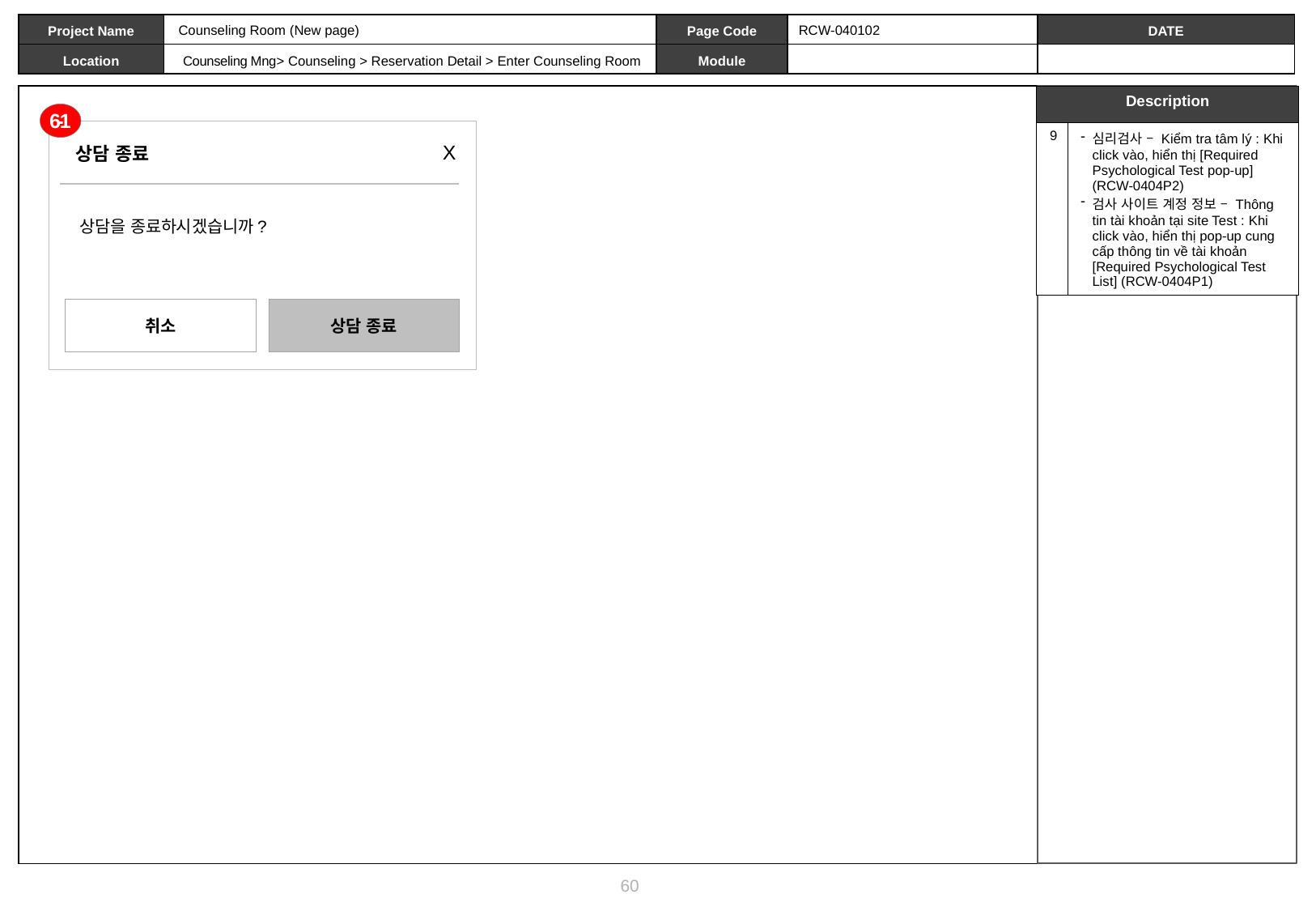

Counseling Room (New page)
RCW-040102
Counseling Mng> Counseling > Reservation Detail > Enter Counseling Room
| Description |  |
| --- | --- |
| 9 | 심리검사 – Kiểm tra tâm lý : Khi click vào, hiển thị [Required Psychological Test pop-up] (RCW-0404P2) 검사 사이트 계정 정보 – Thông tin tài khoản tại site Test : Khi click vào, hiển thị pop-up cung cấp thông tin về tài khoản [Required Psychological Test List] (RCW-0404P1) |
6-1

X
상담 종료
상담을 종료하시겠습니까?
취소
상담 종료
60